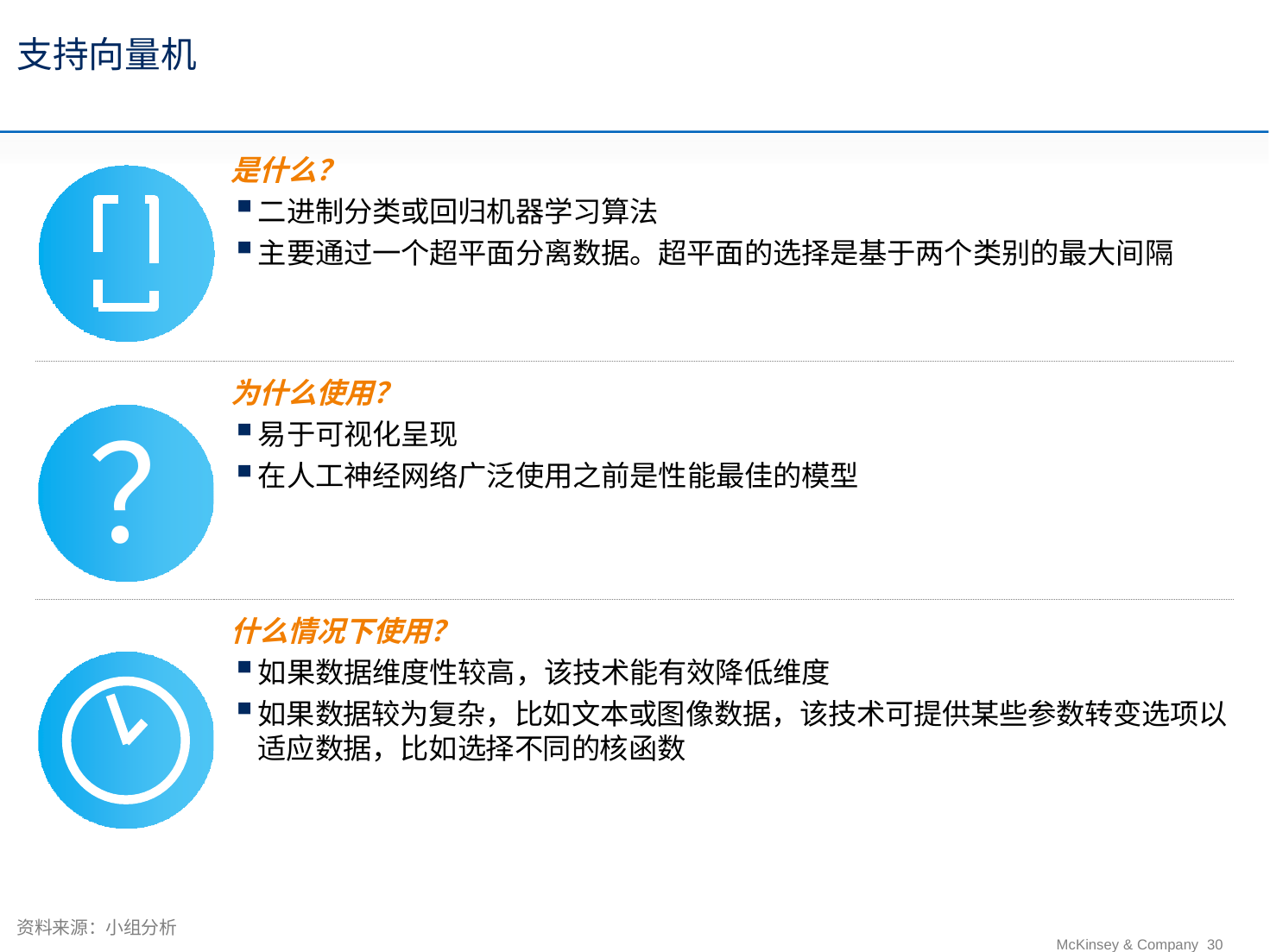

# Adaboost (adaptive boosting)
支持向量机

是什么？
二进制分类或回归机器学习算法
主要通过一个超平面分离数据。超平面的选择是基于两个类别的最大间隔

为什么使用？
易于可视化呈现
在人工神经网络广泛使用之前是性能最佳的模型

？

什么情况下使用？
如果数据维度性较高，该技术能有效降低维度
如果数据较为复杂，比如文本或图像数据，该技术可提供某些参数转变选项以适应数据，比如选择不同的核函数

资料来源：小组分析
McKinsey & Company 30